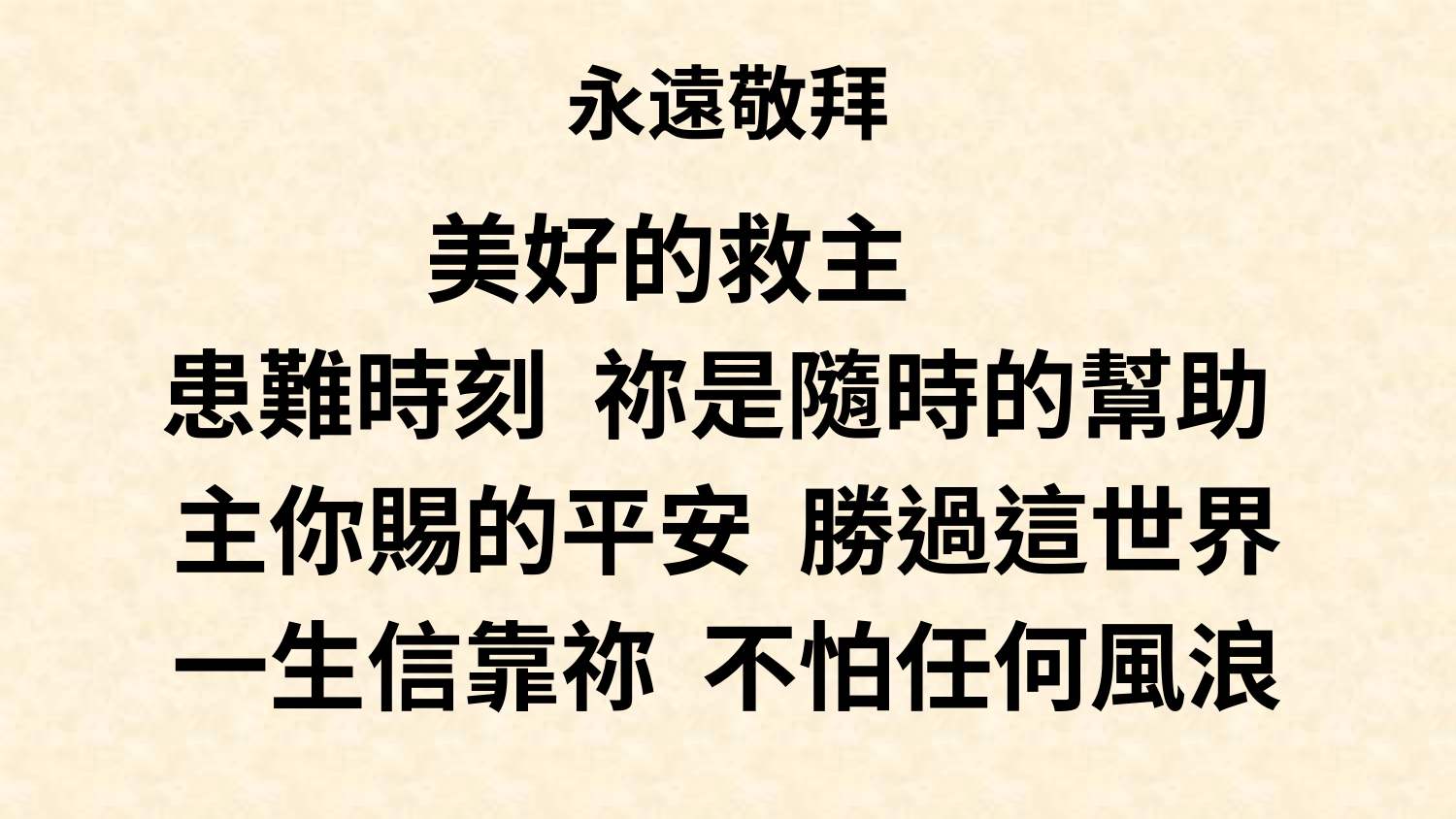

# 永遠敬拜
美好的救主
患難時刻  祢是隨時的幫助
主你賜的平安  勝過這世界
一生信靠祢  不怕任何風浪